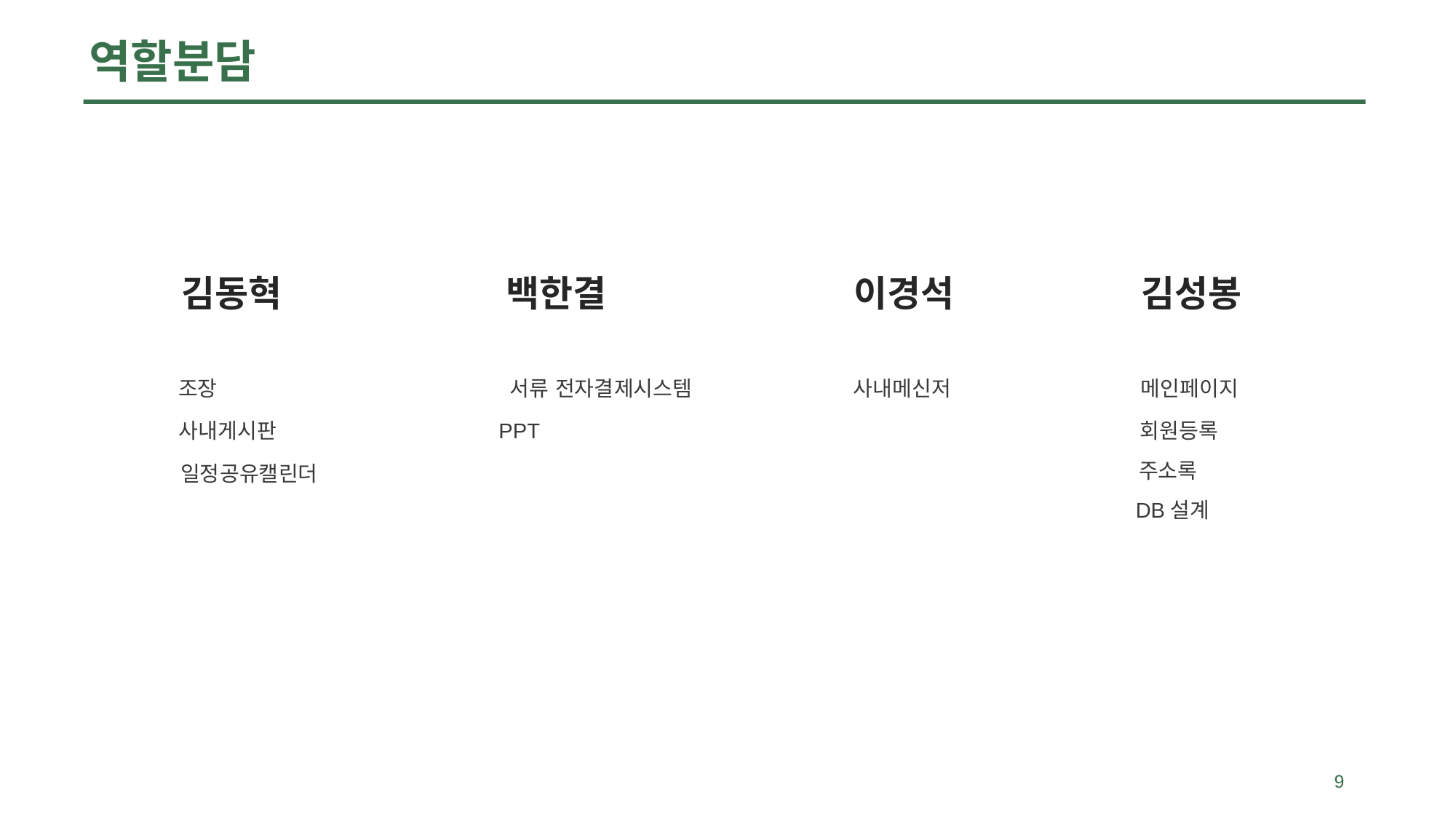

역할분담
이경석
김성봉
김동혁
백한결
사내메신저
메인페이지
조장
서류 전자결제시스템
PPT
회원등록
사내게시판
주소록
일정공유캘린더
DB설계
9